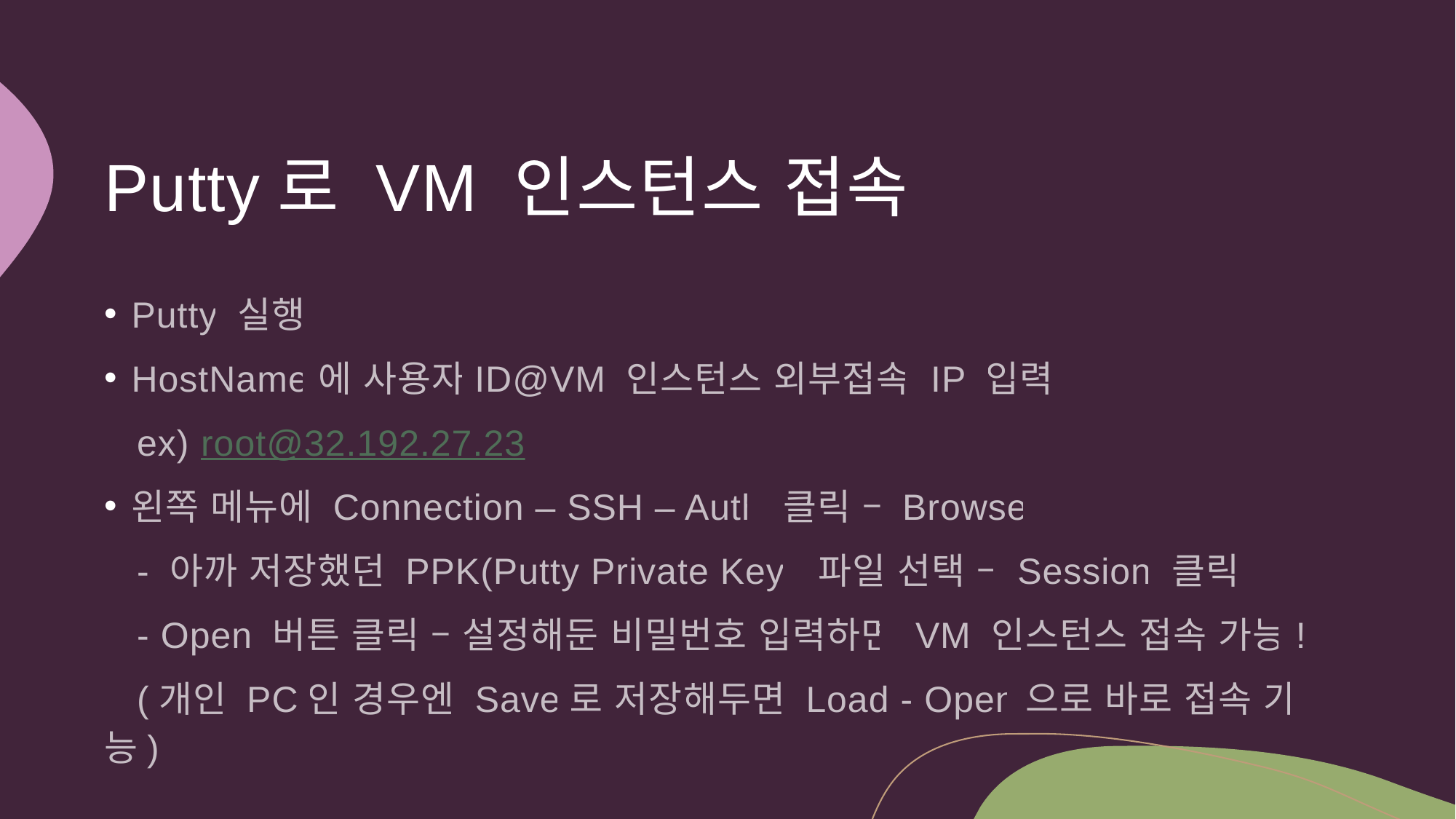

# Putty로 VM 인스턴스 접속
Putty 실행
HostName에 사용자ID@VM 인스턴스 외부접속 IP 입력
   ex) root@32.192.27.23
왼쪽 메뉴에 Connection – SSH – Auth 클릭 – Browse
   - 아까 저장했던 PPK(Putty Private Key) 파일 선택 – Session 클릭
   - Open 버튼 클릭 – 설정해둔 비밀번호 입력하면 VM 인스턴스 접속 가능!
   (개인 PC인 경우엔 Save로 저장해두면 Load - Open으로 바로 접속 가능)